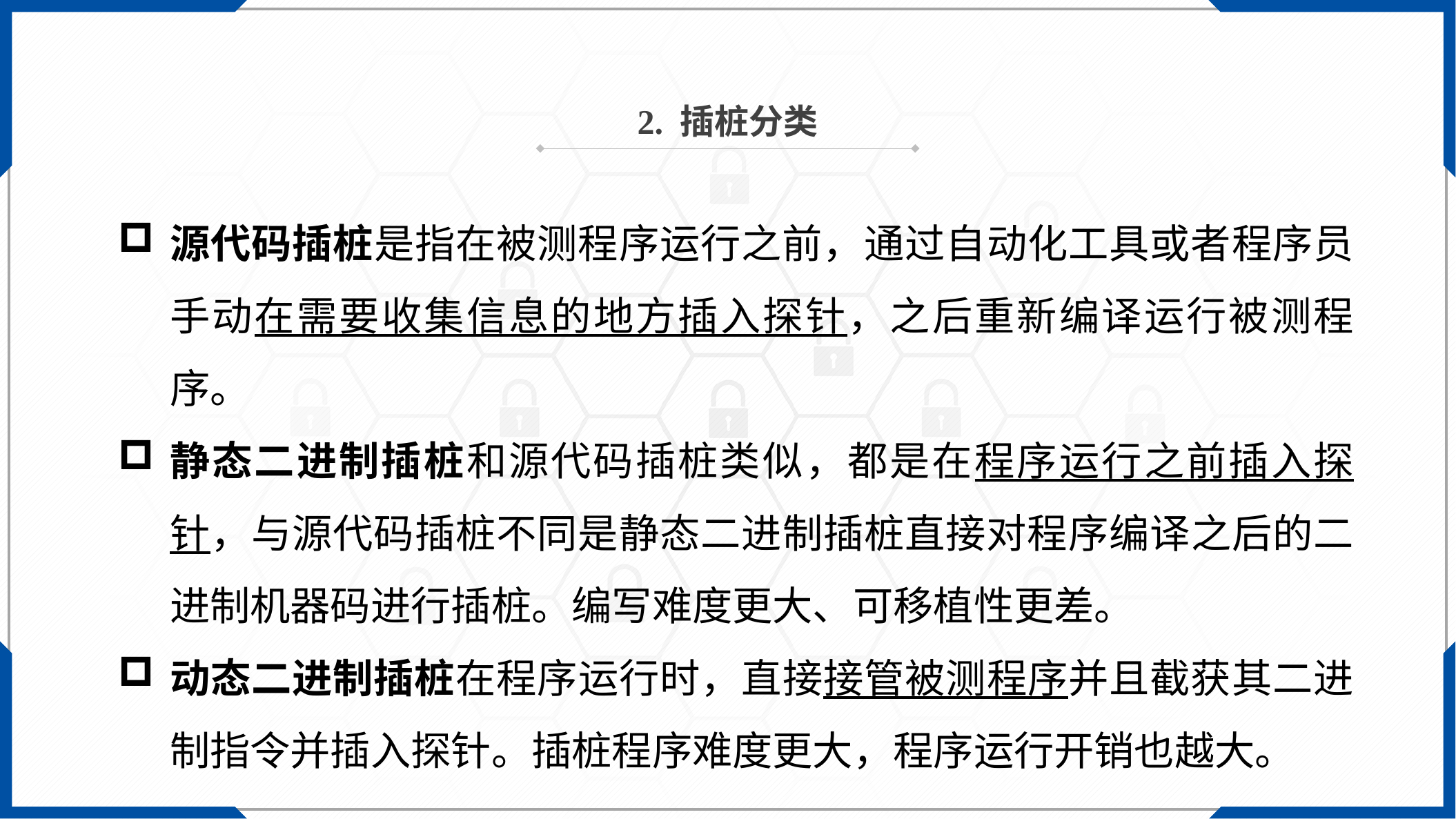

2. 插桩分类
源代码插桩是指在被测程序运行之前，通过自动化工具或者程序员手动在需要收集信息的地方插入探针，之后重新编译运行被测程序。
静态二进制插桩和源代码插桩类似，都是在程序运行之前插入探针，与源代码插桩不同是静态二进制插桩直接对程序编译之后的二进制机器码进行插桩。编写难度更大、可移植性更差。
动态二进制插桩在程序运行时，直接接管被测程序并且截获其二进制指令并插入探针。插桩程序难度更大，程序运行开销也越大。